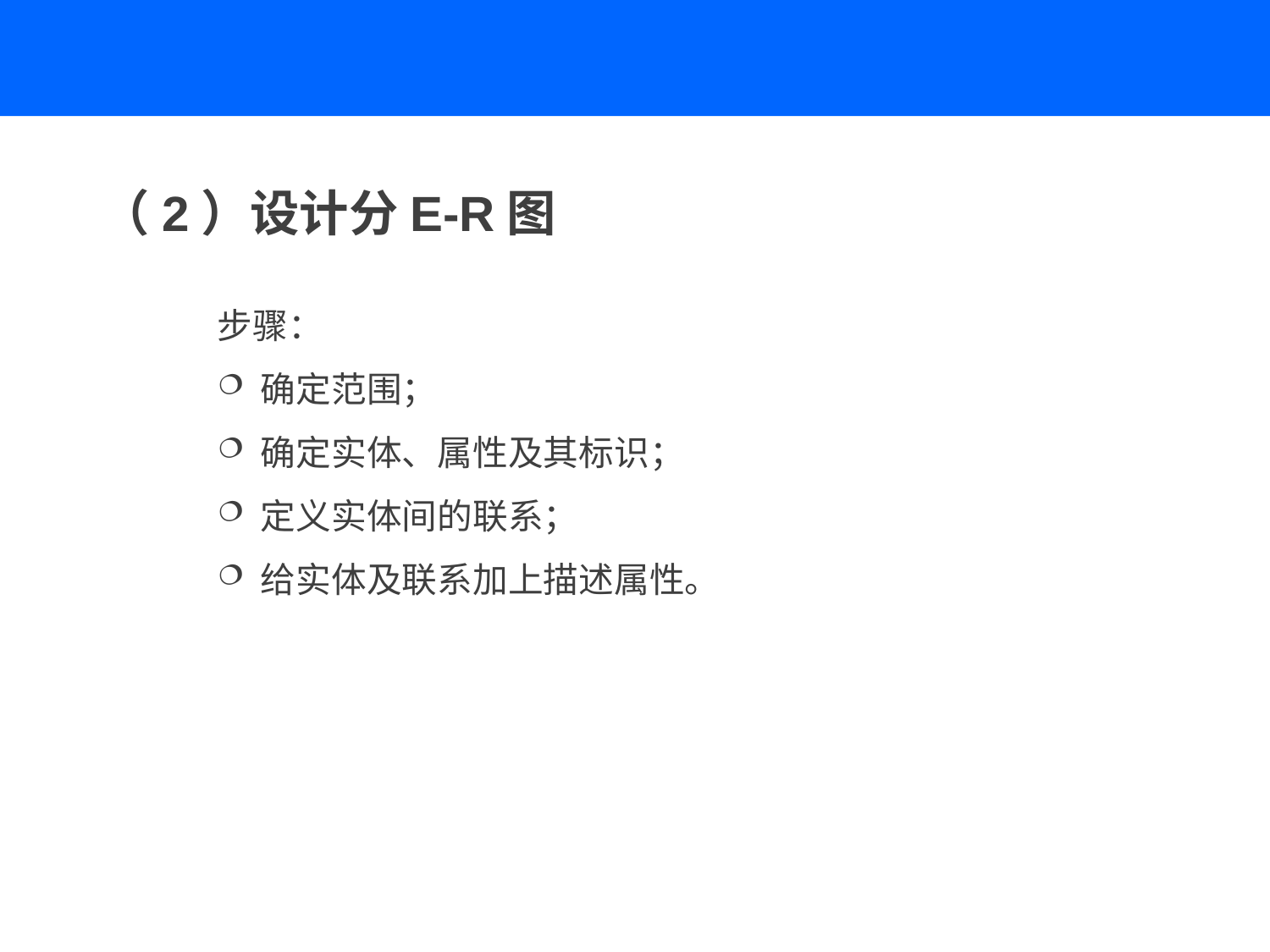

#
（2）设计分E-R图
步骤：
 确定范围；
 确定实体、属性及其标识；
 定义实体间的联系；
 给实体及联系加上描述属性。